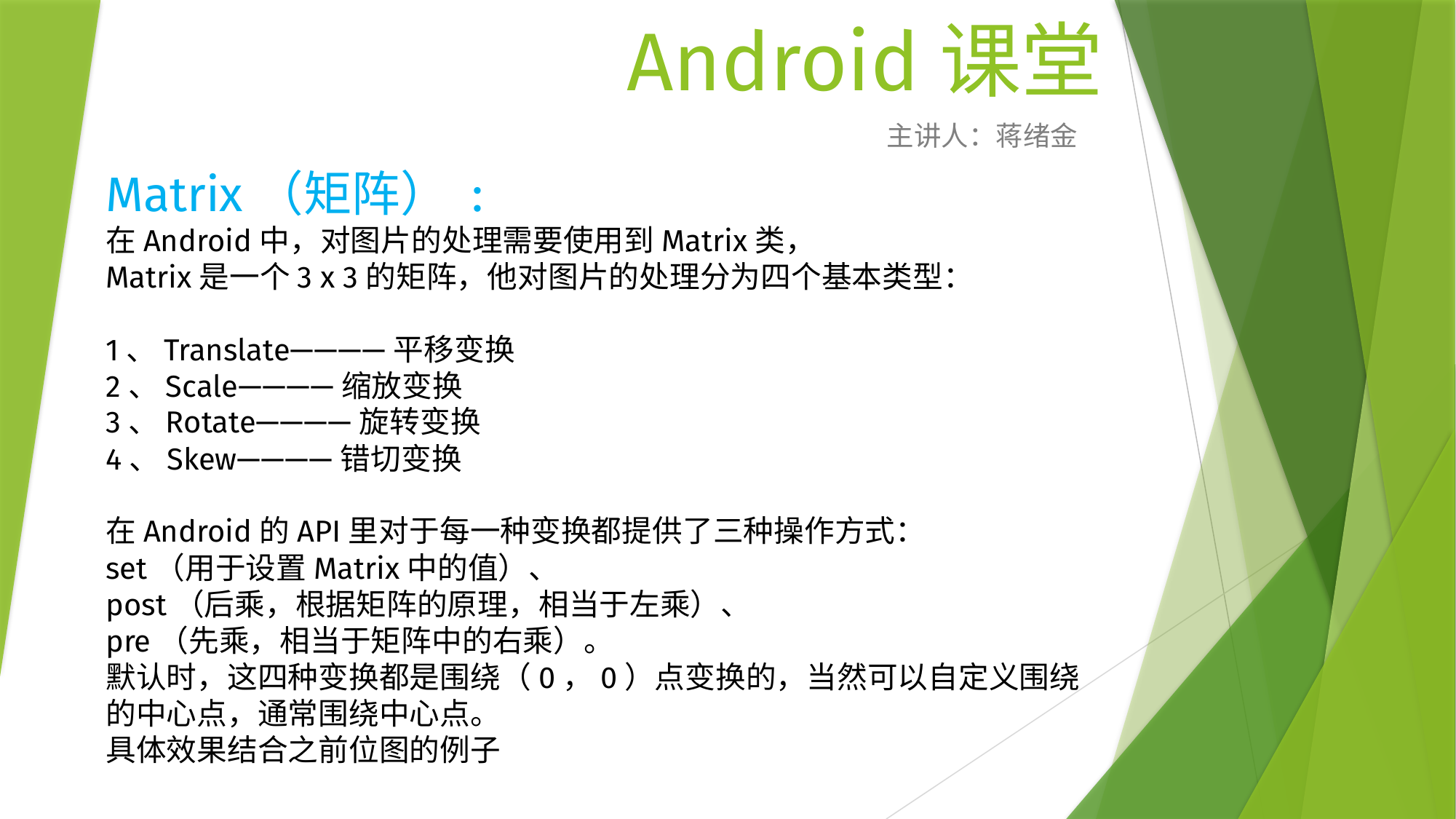

# Android课堂
主讲人：蒋绪金
Matrix（矩阵） :
在Android中，对图片的处理需要使用到Matrix类，
Matrix是一个3 x 3的矩阵，他对图片的处理分为四个基本类型：

1、Translate————平移变换
2、Scale————缩放变换
3、Rotate————旋转变换
4、Skew————错切变换

在Android的API里对于每一种变换都提供了三种操作方式：
set（用于设置Matrix中的值）、
post（后乘，根据矩阵的原理，相当于左乘）、
pre（先乘，相当于矩阵中的右乘）。
默认时，这四种变换都是围绕（0，0）点变换的，当然可以自定义围绕的中心点，通常围绕中心点。
具体效果结合之前位图的例子